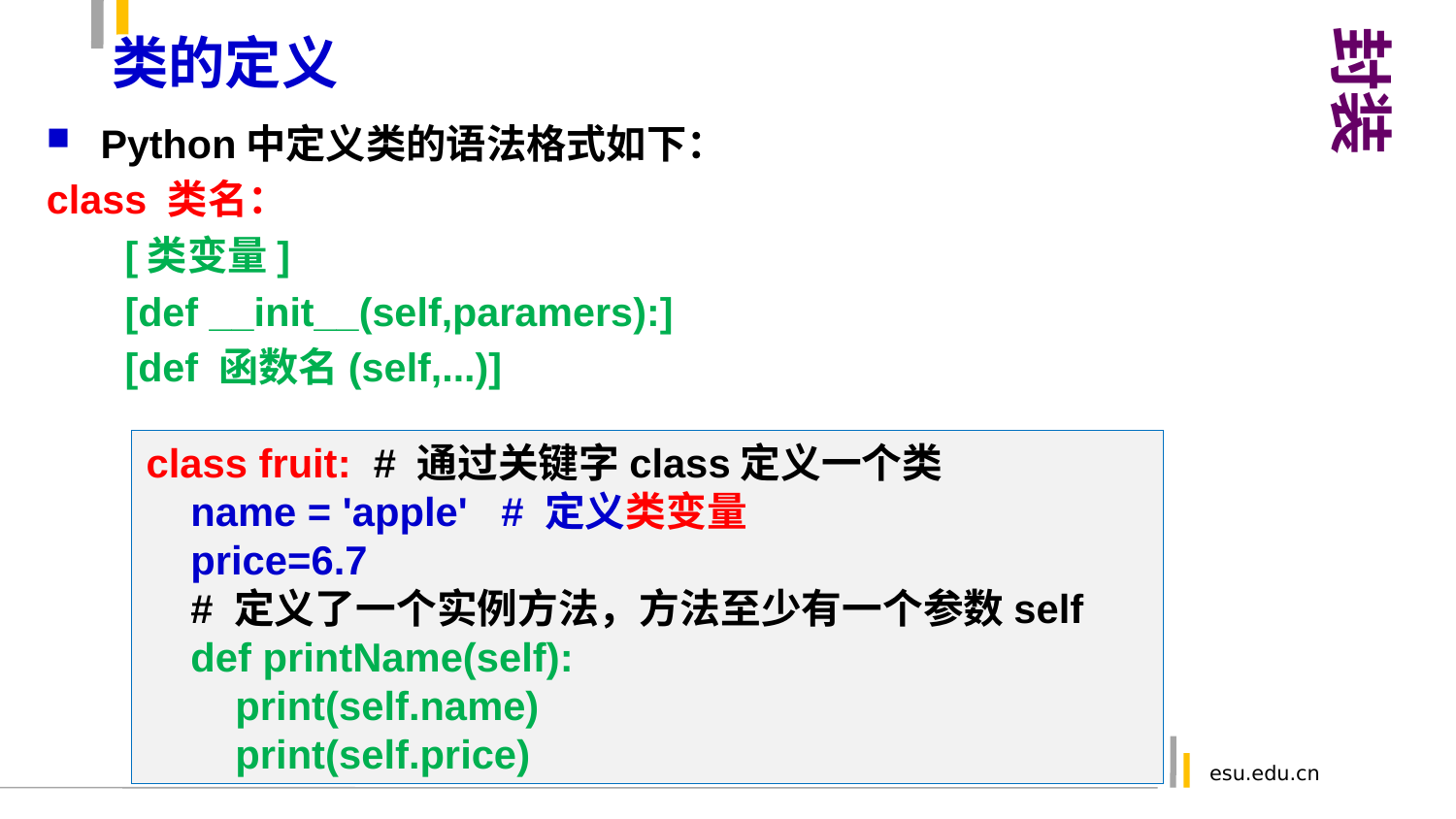

封装
# 类的定义
Python中定义类的语法格式如下：
class 类名：
       [类变量]
       [def __init__(self,paramers):]
       [def 函数名(self,...)]
class fruit:  # 通过关键字class定义一个类
    name = 'apple'   # 定义类变量
    price=6.7
    # 定义了一个实例方法，方法至少有一个参数self
    def printName(self):
        print(self.name)
        print(self.price)